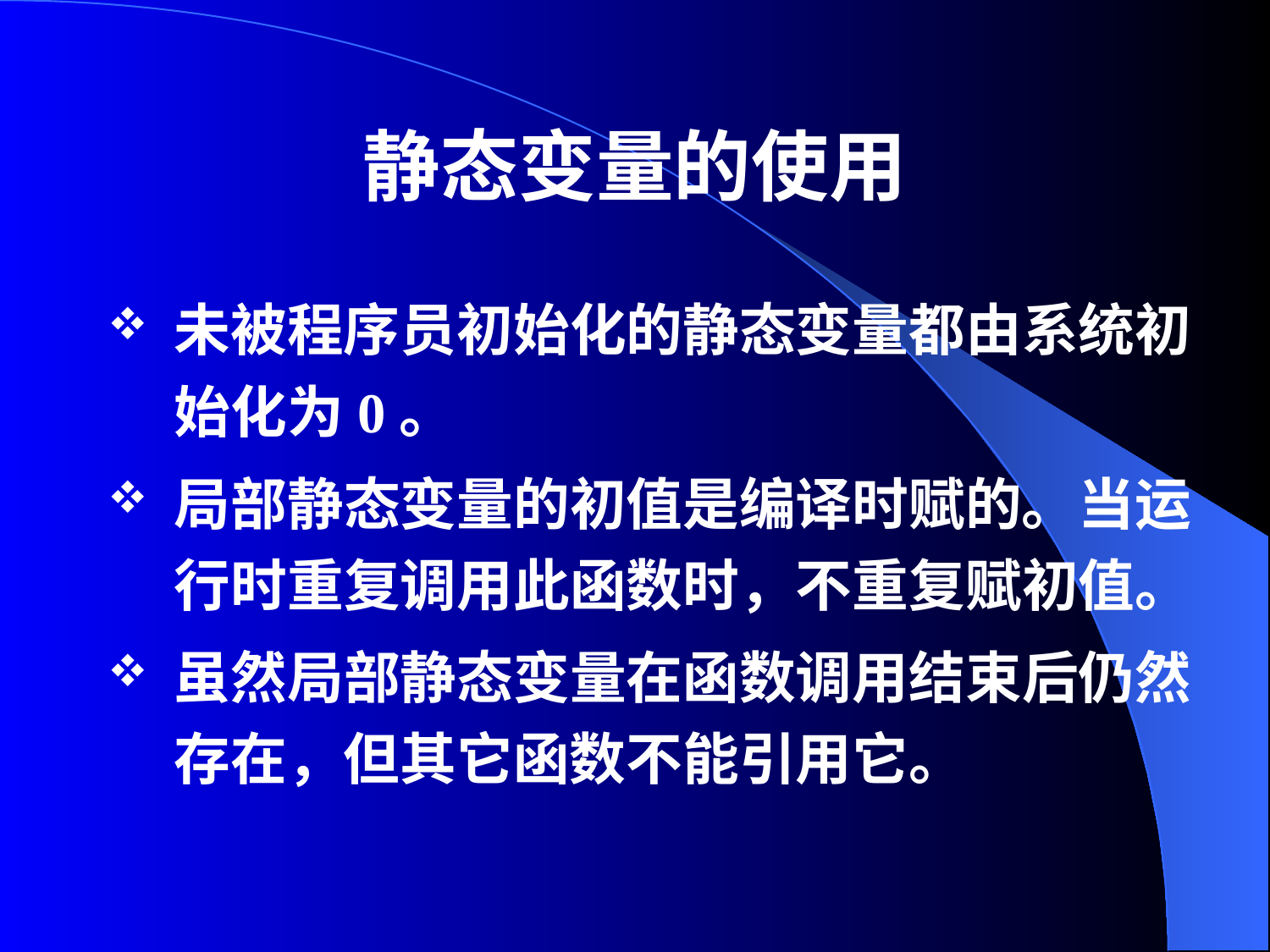

# 静态变量的使用
未被程序员初始化的静态变量都由系统初始化为0。
局部静态变量的初值是编译时赋的。当运行时重复调用此函数时，不重复赋初值。
虽然局部静态变量在函数调用结束后仍然存在，但其它函数不能引用它。